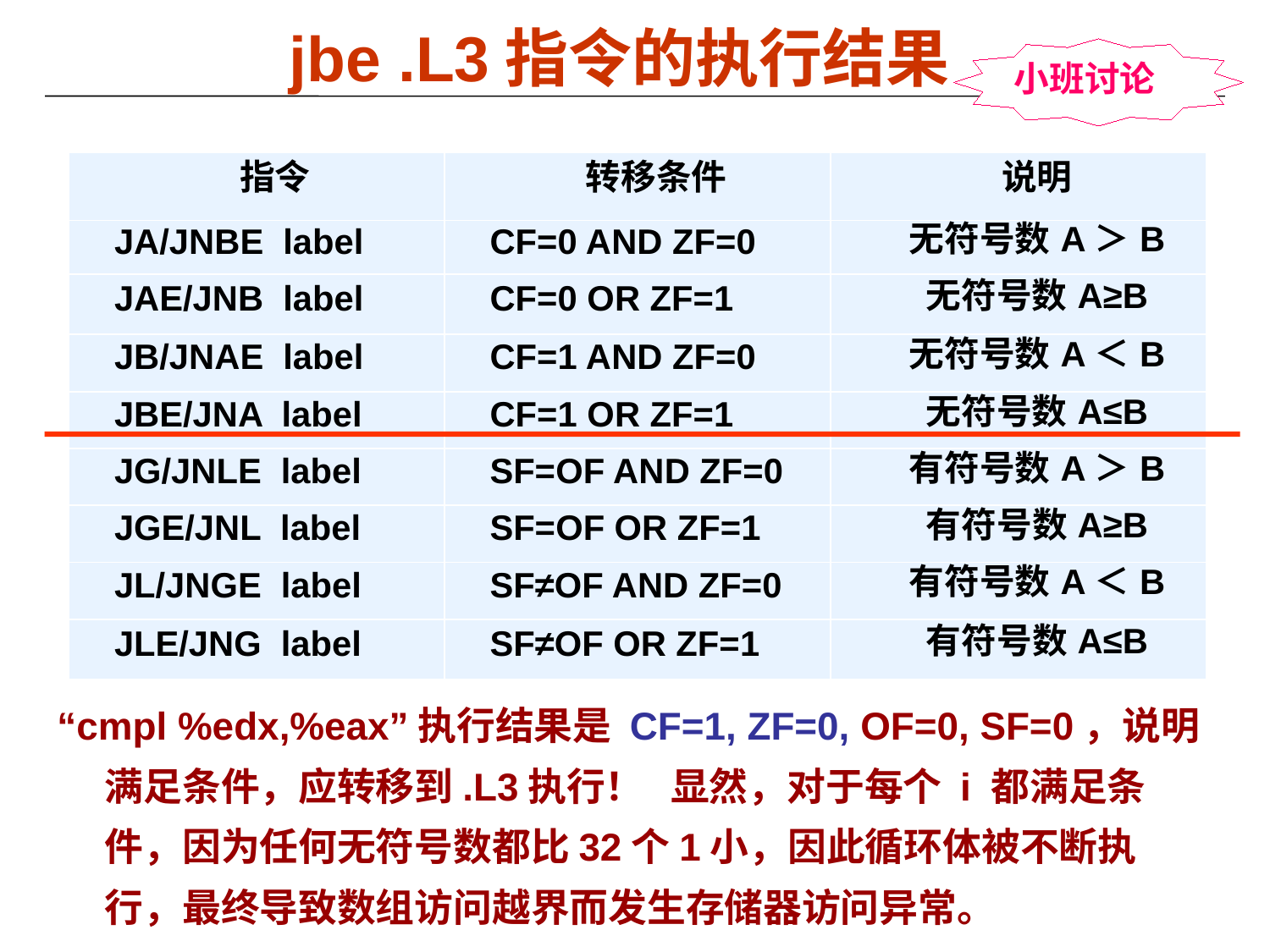

# jbe .L3指令的执行结果
小班讨论
| 指令 | 转移条件 | 说明 |
| --- | --- | --- |
| JA/JNBE label | CF=0 AND ZF=0 | 无符号数A＞B |
| JAE/JNB label | CF=0 OR ZF=1 | 无符号数A≥B |
| JB/JNAE label | CF=1 AND ZF=0 | 无符号数A＜B |
| JBE/JNA label | CF=1 OR ZF=1 | 无符号数A≤B |
| JG/JNLE label | SF=OF AND ZF=0 | 有符号数A＞B |
| JGE/JNL label | SF=OF OR ZF=1 | 有符号数A≥B |
| JL/JNGE label | SF≠OF AND ZF=0 | 有符号数A＜B |
| JLE/JNG label | SF≠OF OR ZF=1 | 有符号数A≤B |

“cmpl %edx,%eax”执行结果是 CF=1, ZF=0, OF=0, SF=0，说明满足条件，应转移到.L3执行！   显然，对于每个 i 都满足条件，因为任何无符号数都比32个1小，因此循环体被不断执行，最终导致数组访问越界而发生存储器访问异常。